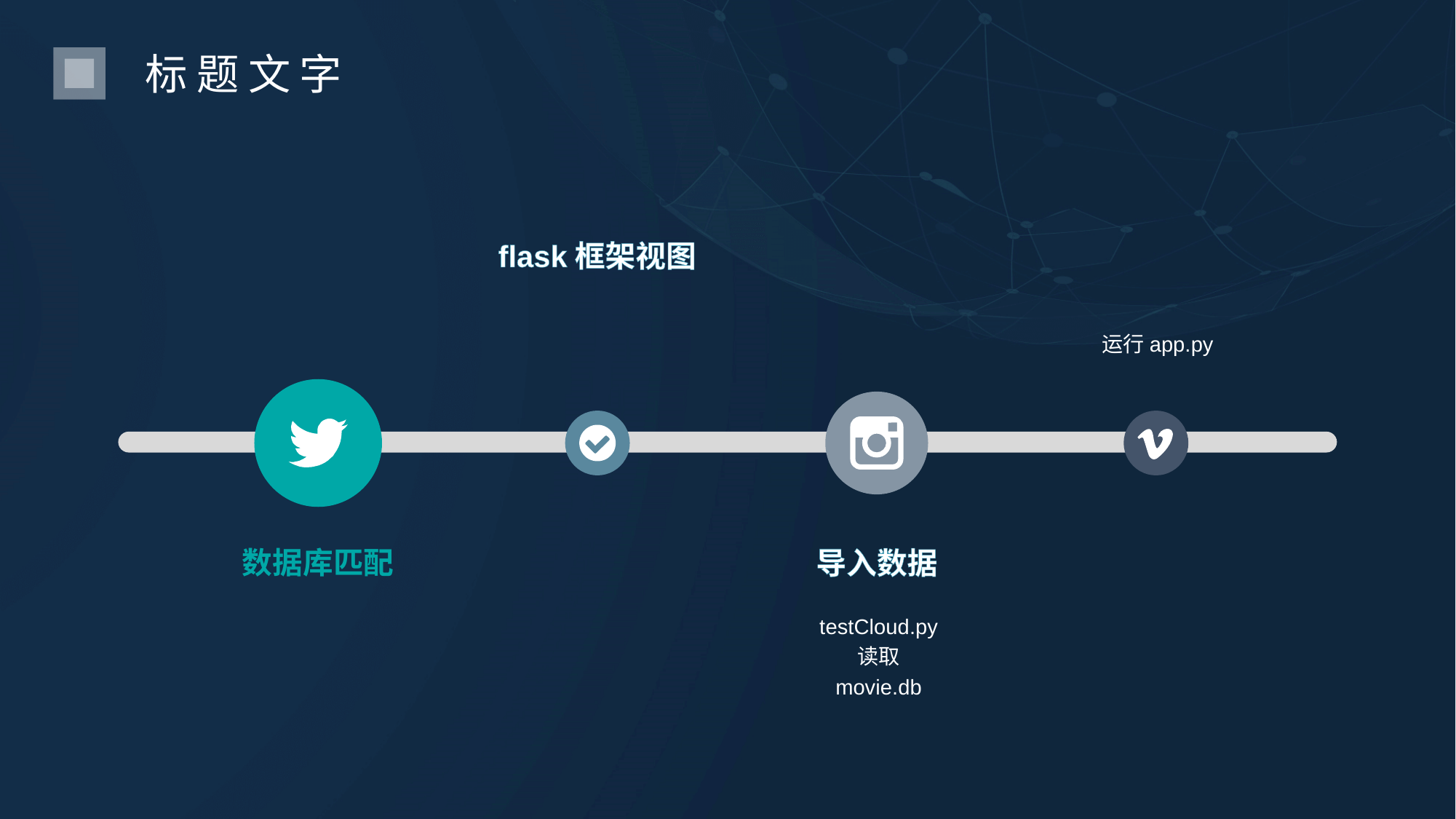

标题文字

flask框架视图
运行app.py

数据库匹配
导入数据
testCloud.py
读取
movie.db